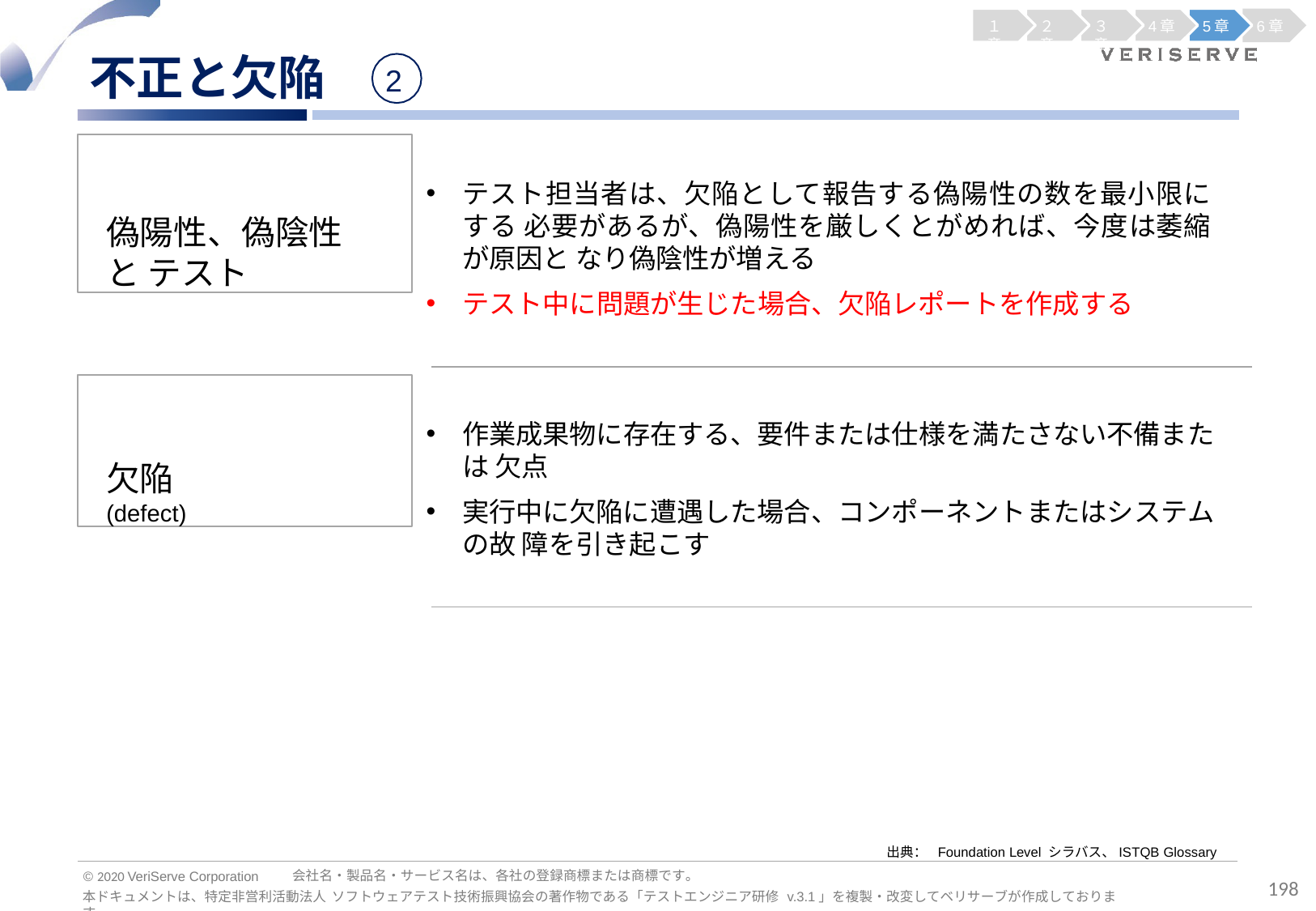

１章
２章
３章
4章
5章
6章
不正と欠陥

2

偽陽性、偽陰性と テスト
テスト担当者は、欠陥として報告する偽陽性の数を最小限にする 必要があるが、偽陽性を厳しくとがめれば、今度は萎縮が原因と なり偽陰性が増える
テスト中に問題が生じた場合、欠陥レポートを作成する

欠陥
(defect)
作業成果物に存在する、要件または仕様を満たさない不備または 欠点
実行中に欠陥に遭遇した場合、コンポーネントまたはシステムの故 障を引き起こす

出典： Foundation Level シラバス、ISTQB Glossary
会社名・製品名・サービス名は、各社の登録商標または商標です。
© 2020 VeriServe Corporation
198
本ドキュメントは、特定非営利活動法人 ソフトウェアテスト技術振興協会の著作物である「テストエンジニア研修 v.3.1」を複製・改変してベリサーブが作成しております。